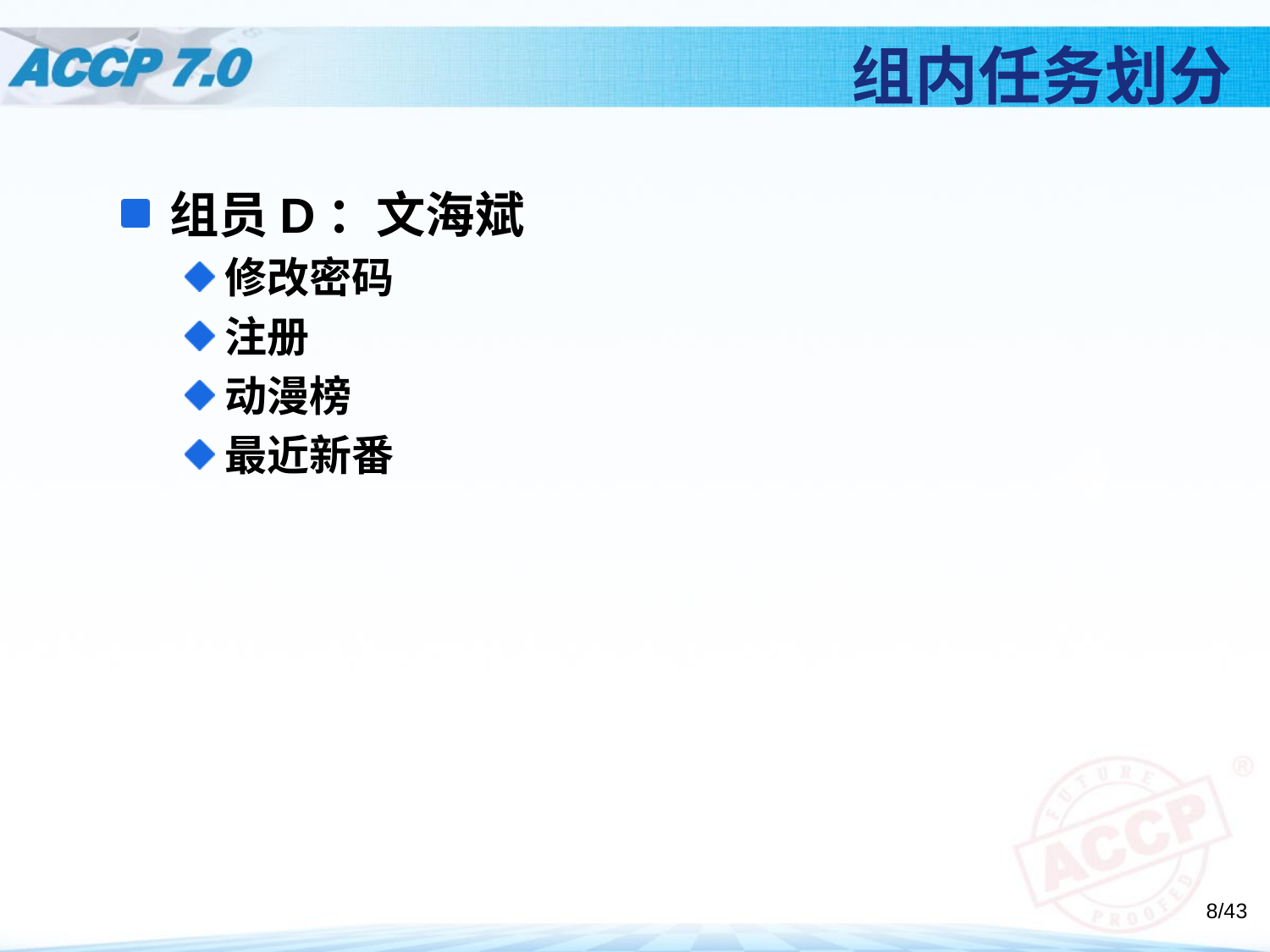

# 组内任务划分
组员D：文海斌
修改密码
注册
动漫榜
最近新番

8/43